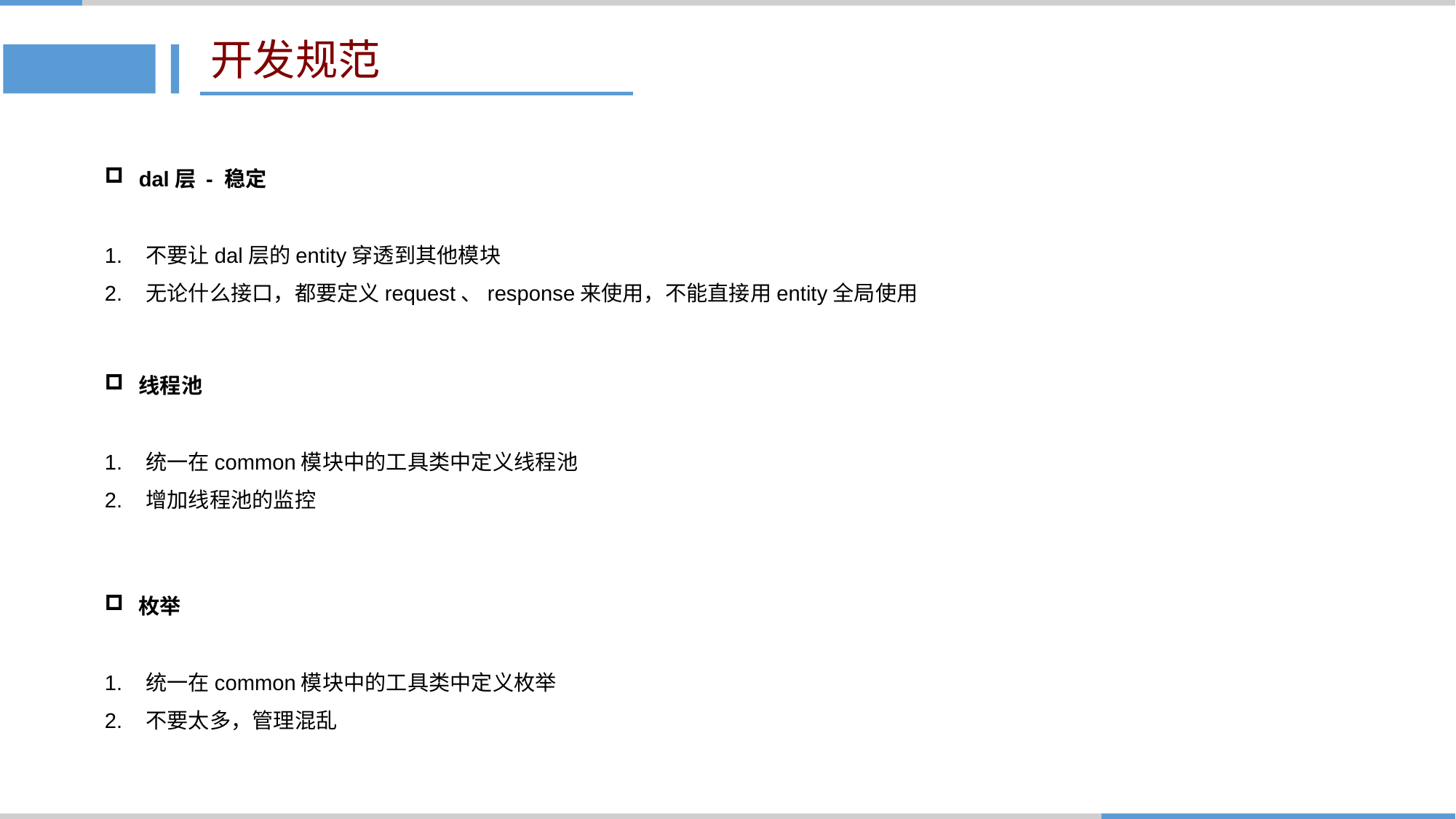

# 开发规范

dal层 - 稳定

不要让dal层的entity穿透到其他模块
无论什么接口，都要定义request、response来使用，不能直接用entity全局使用
线程池

统一在common模块中的工具类中定义线程池
增加线程池的监控
枚举

统一在common模块中的工具类中定义枚举
不要太多，管理混乱